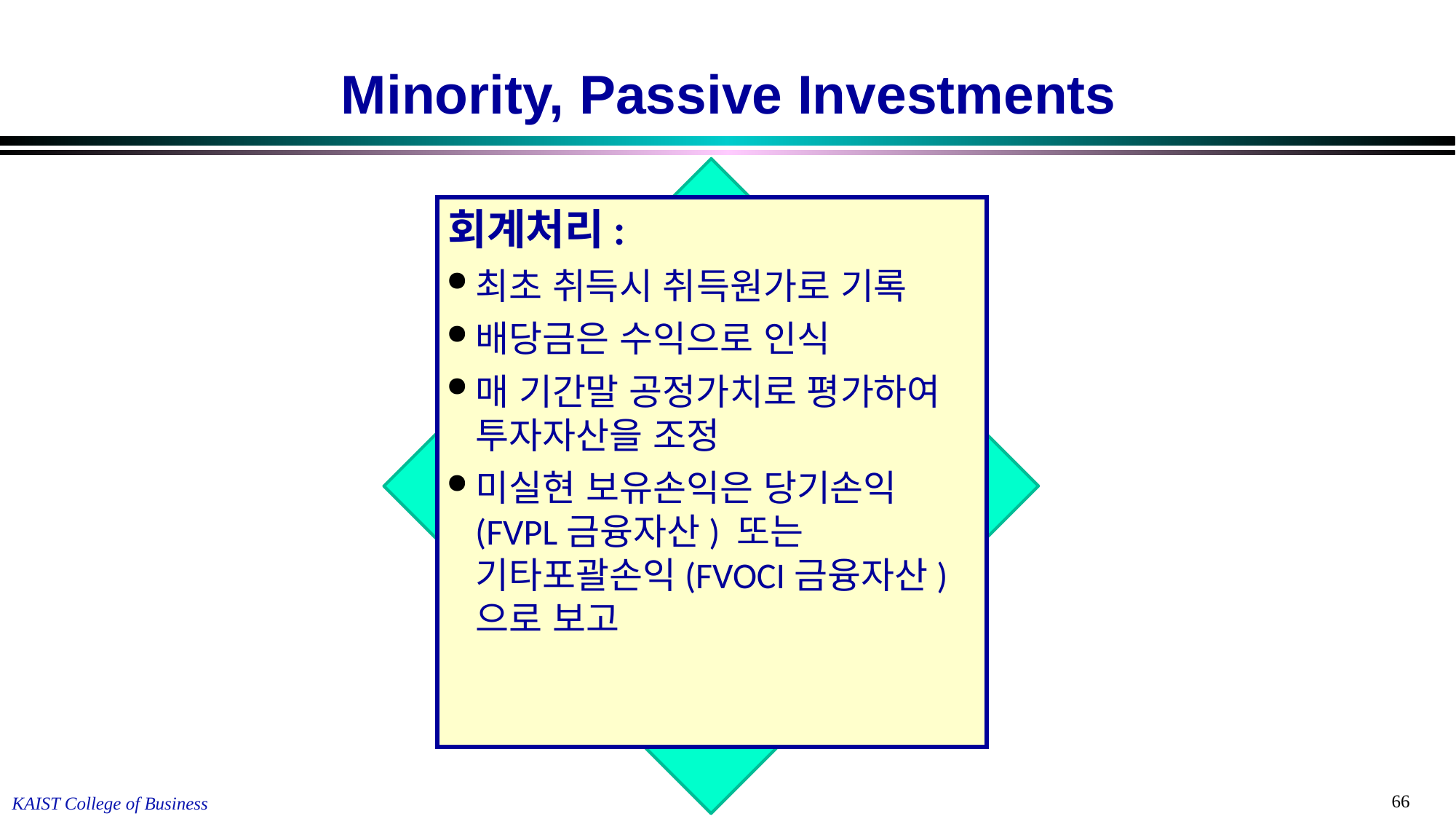

# Minority, Passive Investments
회계처리:
최초 취득시 취득원가로 기록
배당금은 수익으로 인식
매 기간말 공정가치로 평가하여 투자자산을 조정
미실현 보유손익은 당기손익(FVPL금융자산) 또는 기타포괄손익(FVOCI금융자산)으로 보고